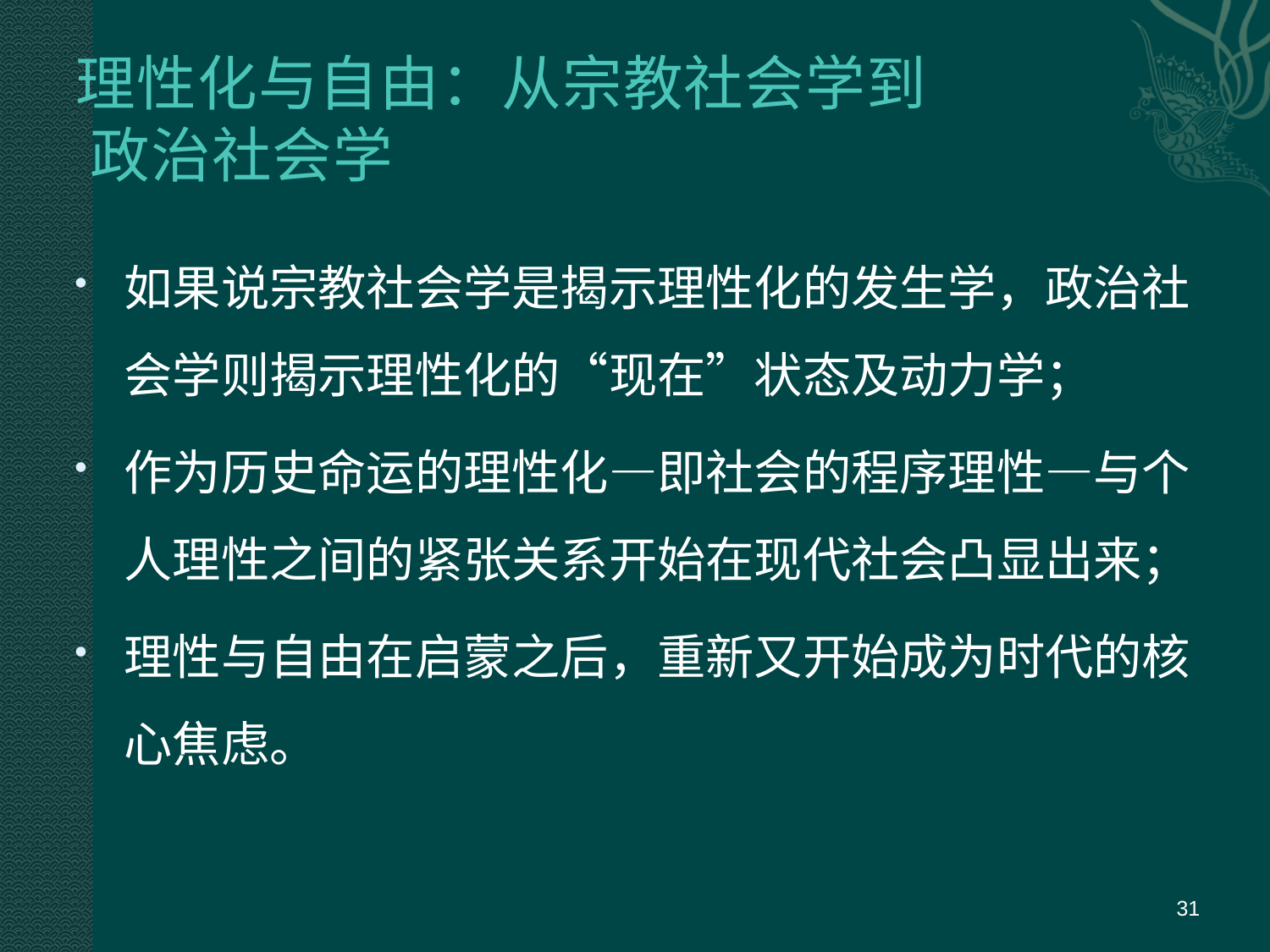

# 理性化与自由：从宗教社会学到 政治社会学
如果说宗教社会学是揭示理性化的发生学，政治社会学则揭示理性化的“现在”状态及动力学；
作为历史命运的理性化—即社会的程序理性—与个人理性之间的紧张关系开始在现代社会凸显出来；
理性与自由在启蒙之后，重新又开始成为时代的核心焦虑。

31